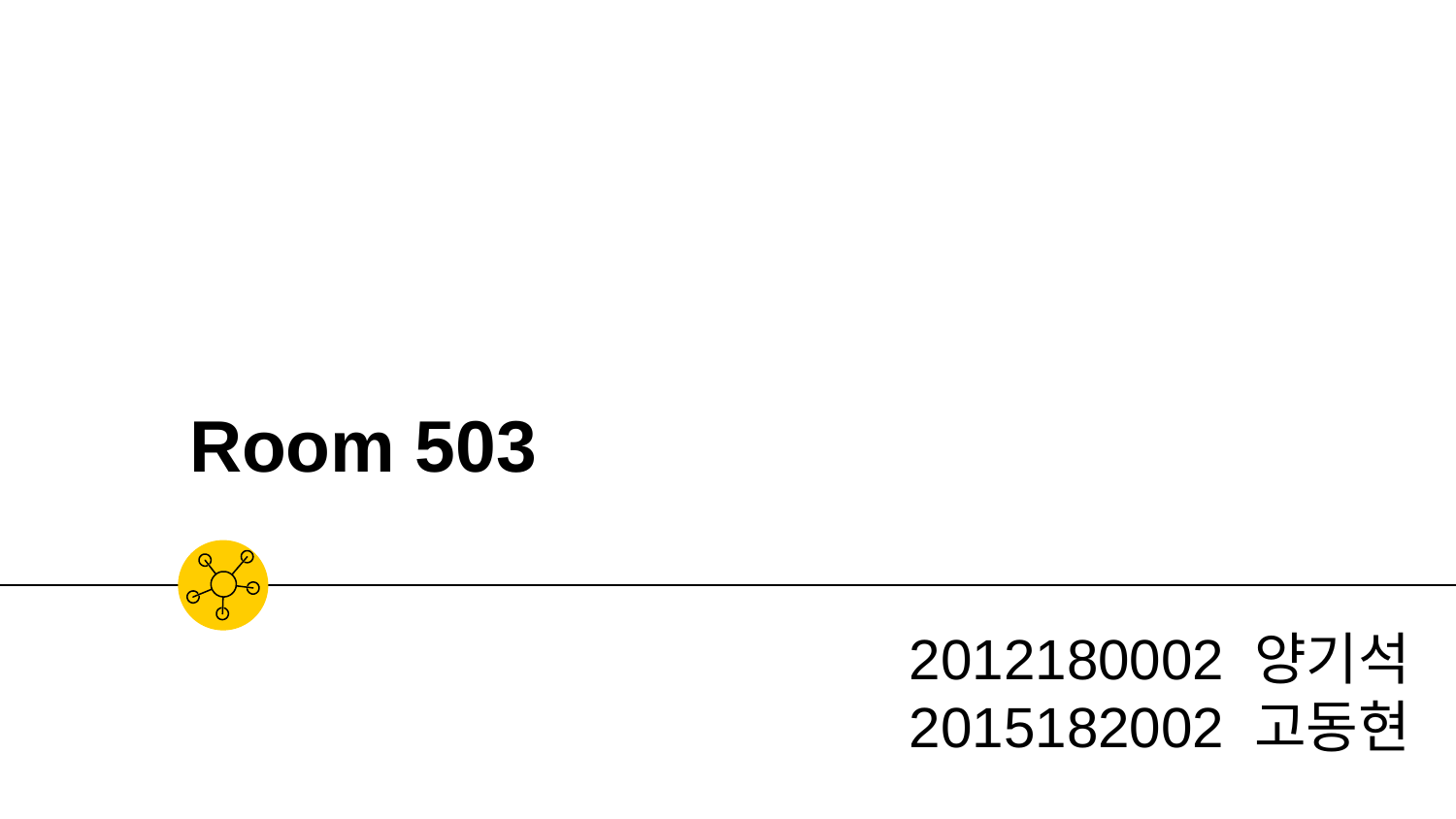

# Room 503
2012180002 양기석
2015182002 고동현